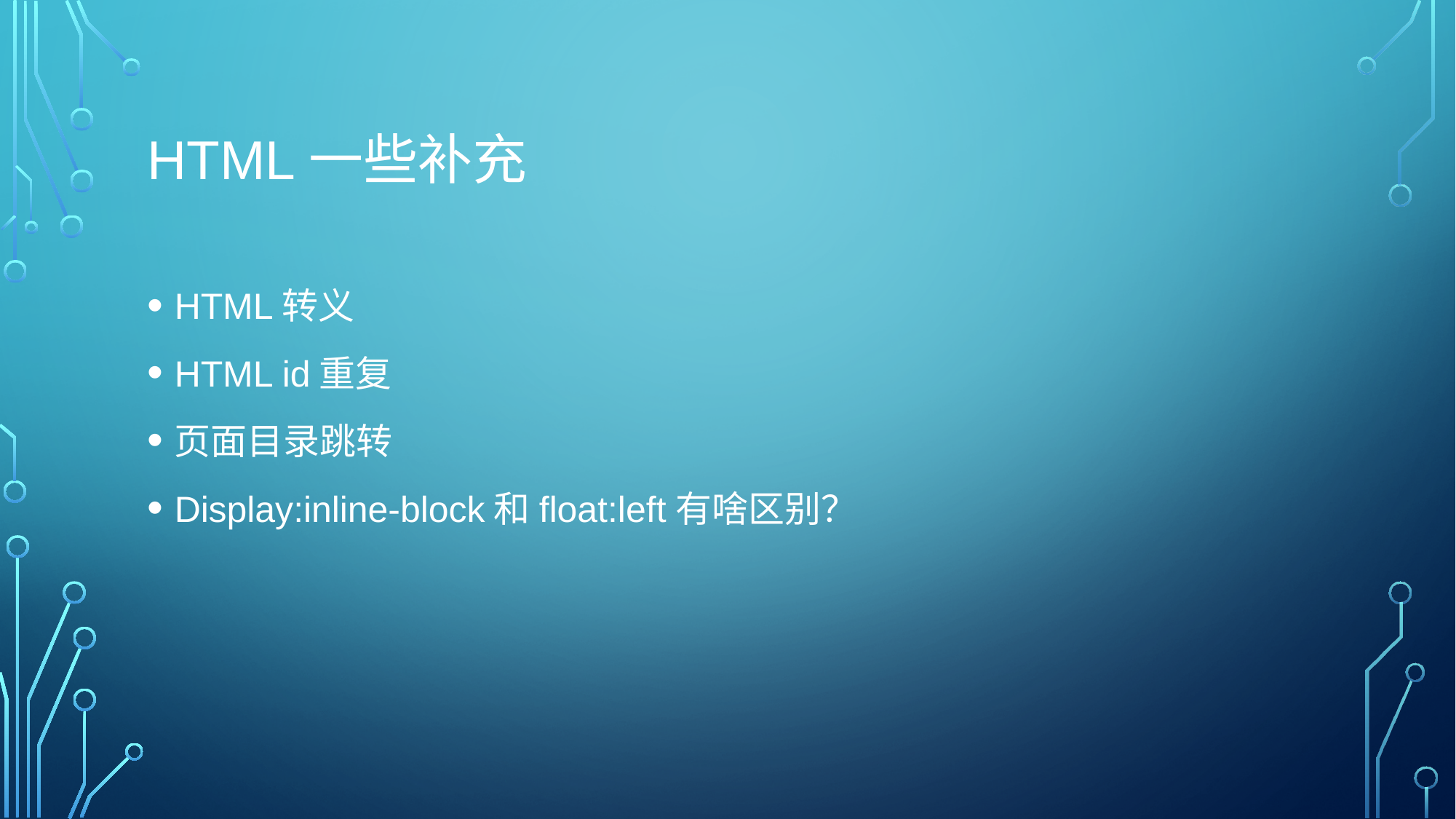

# HTML一些补充
HTML转义
HTML id重复
页面目录跳转
Display:inline-block和float:left有啥区别？